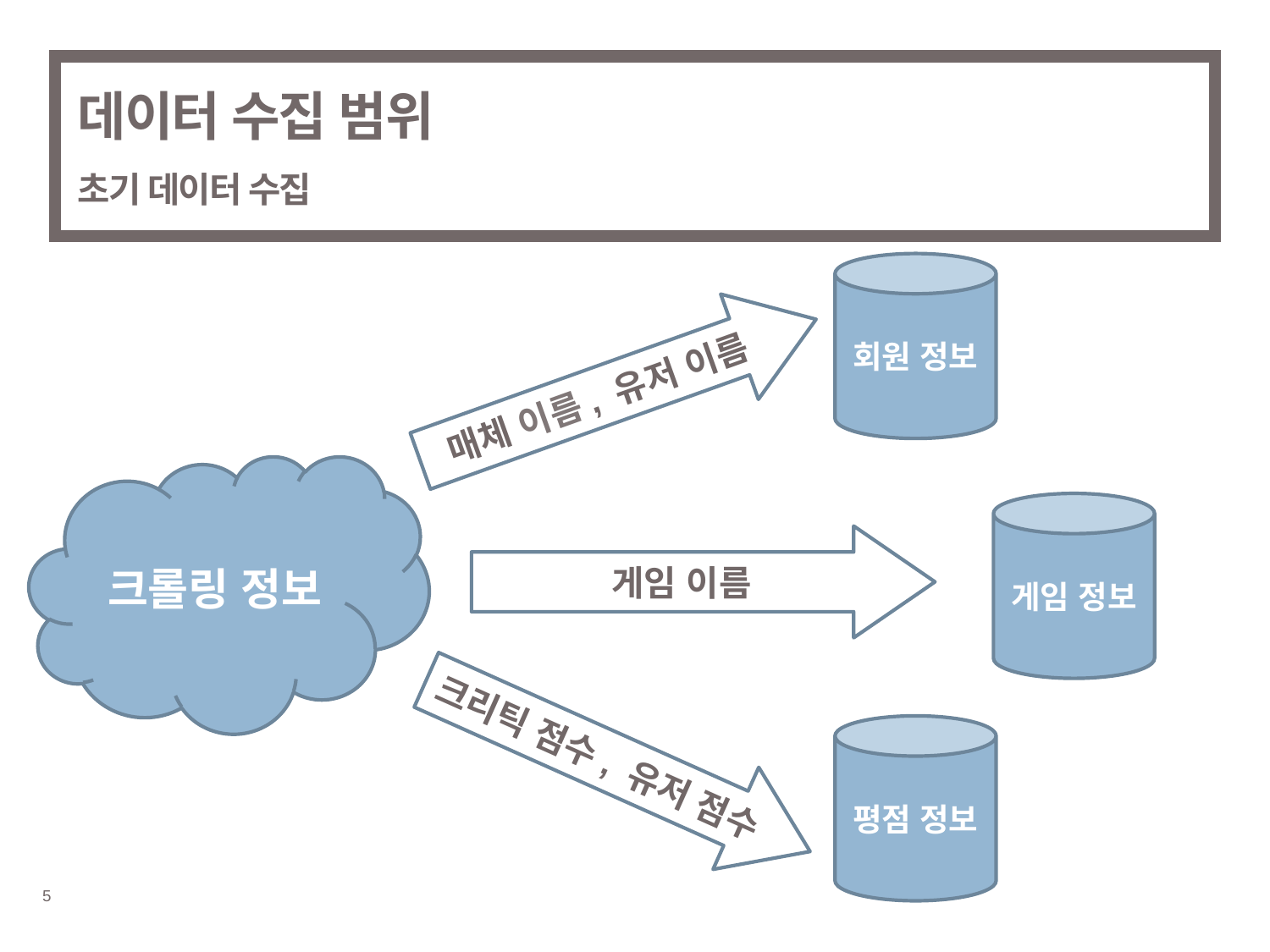

# 데이터 수집 범위 초기 데이터 수집
회원 정보
매체 이름, 유저 이름
크롤링 정보
게임 정보
게임 이름
크리틱 점수, 유저 점수
평점 정보